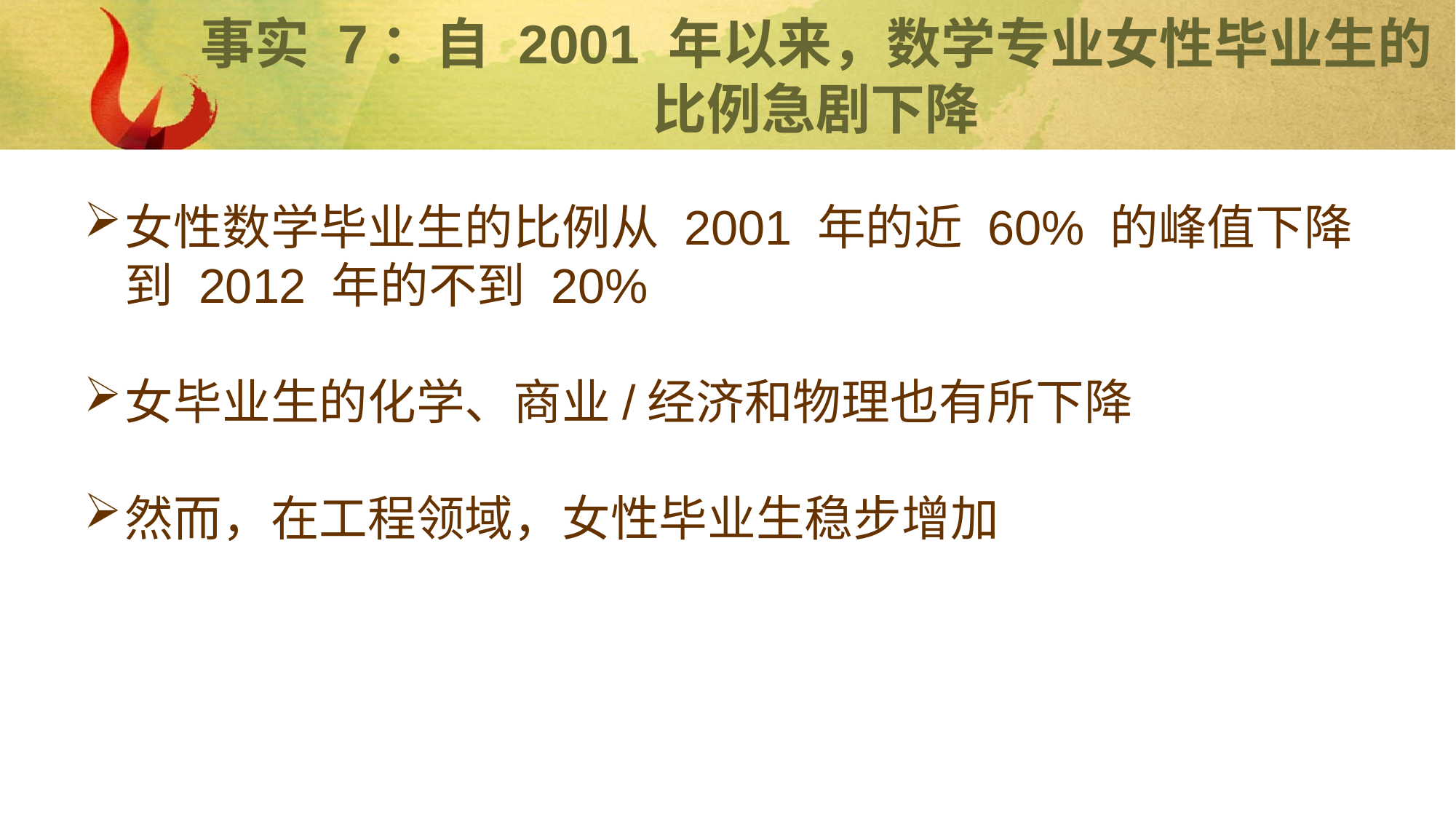

# 事实 7：自 2001 年以来，数学专业女性毕业生的比例急剧下降
女性数学毕业生的比例从 2001 年的近 60% 的峰值下降到 2012 年的不到 20%

女毕业生的化学、商业/经济和物理也有所下降

然而，在工程领域，女性毕业生稳步增加
17